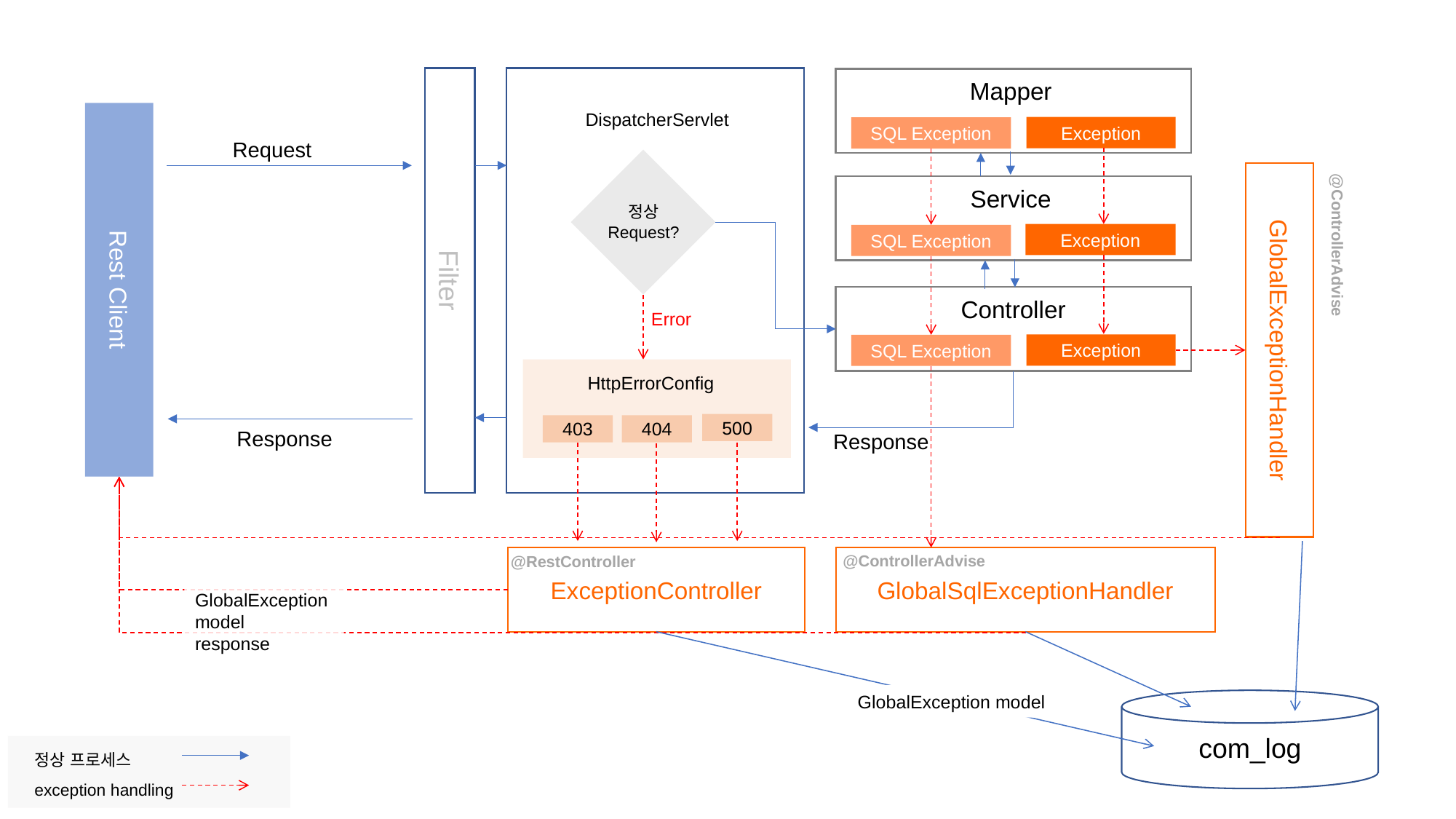

Filter

Mapper
Exception
SQL Exception
Rest Client
DispatcherServlet
Request

@ControllerAdvise
GlobalExceptionHandler

Service
Exception
SQL Exception
정상
Request?

Controller
Exception
SQL Exception
Error

HttpErrorConfig
500
403
404
Response
Response
@ControllerAdvise
@RestController
GlobalSqlExceptionHandler
ExceptionController
GlobalException
model
response
GlobalException model
com_log
정상 프로세스
exception handling